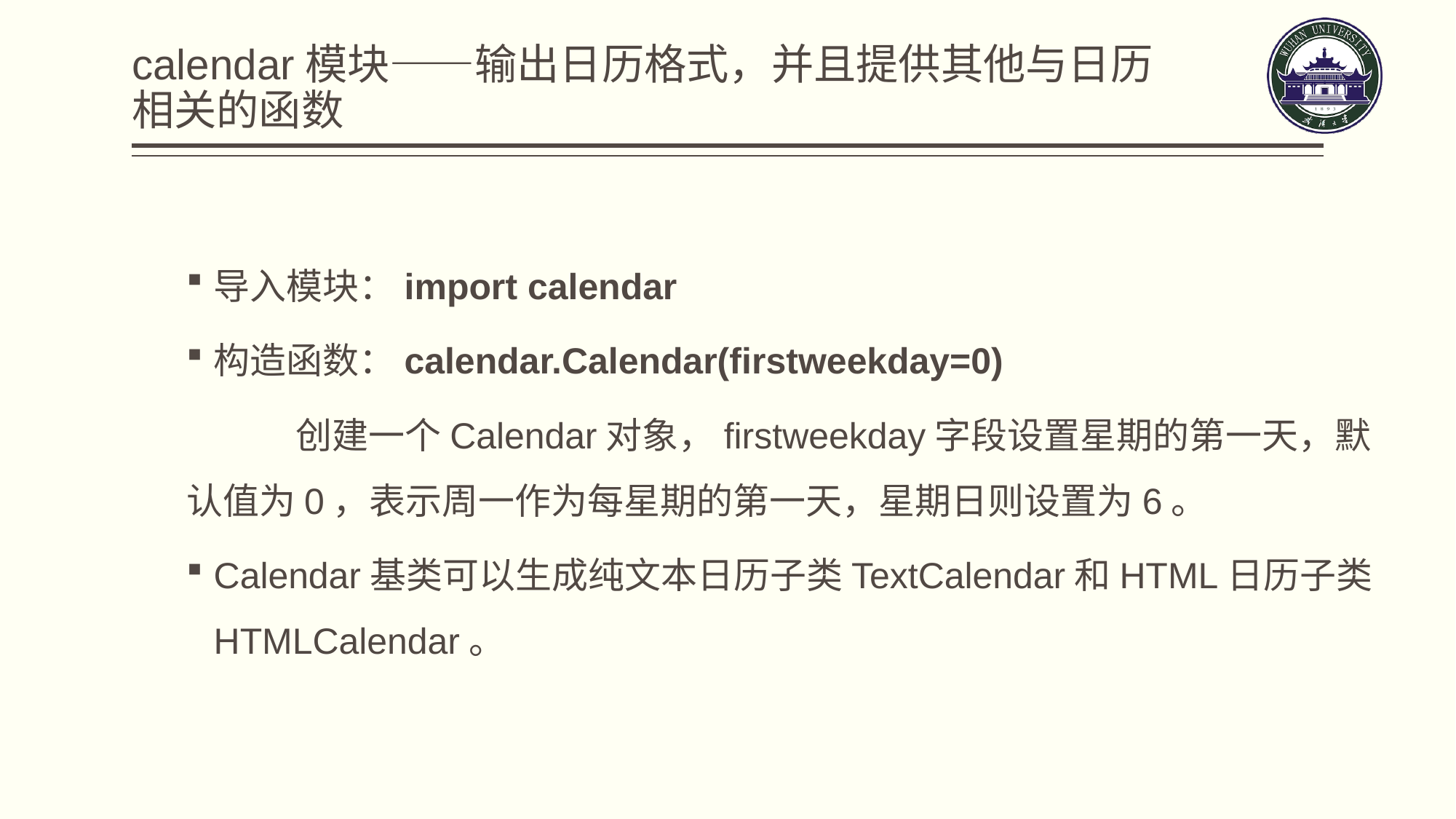

# calendar模块——输出日历格式，并且提供其他与日历相关的函数

导入模块：import calendar
构造函数：calendar.Calendar(firstweekday=0)
	创建一个Calendar对象，firstweekday字段设置星期的第一天，默认值为0，表示周一作为每星期的第一天，星期日则设置为6。
Calendar基类可以生成纯文本日历子类TextCalendar和HTML日历子类HTMLCalendar。